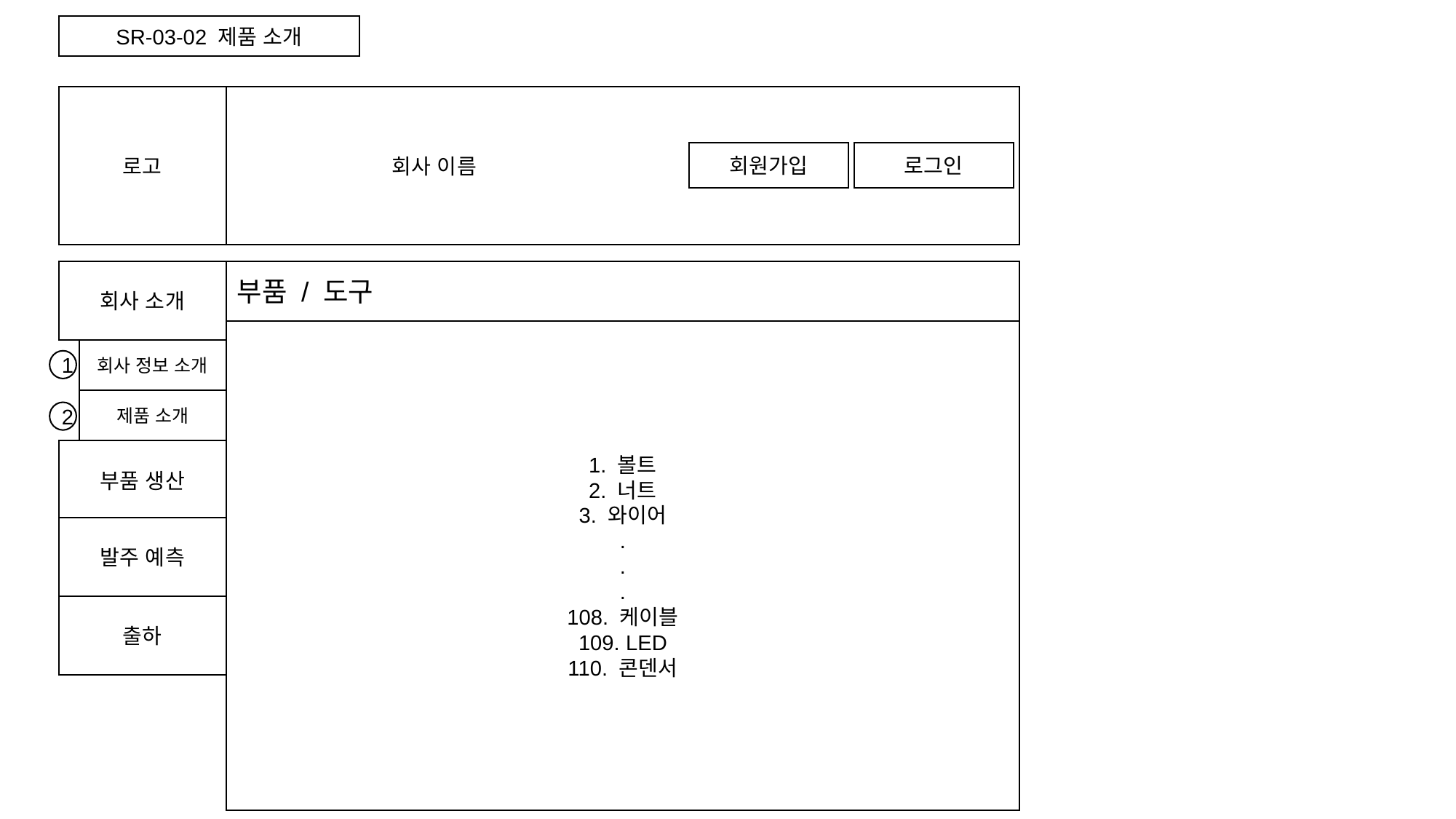

부품 / 도구
1. 볼트
2. 너트
3. 와이어
.
.
.
108. 케이블
109. LED
110. 콘덴서